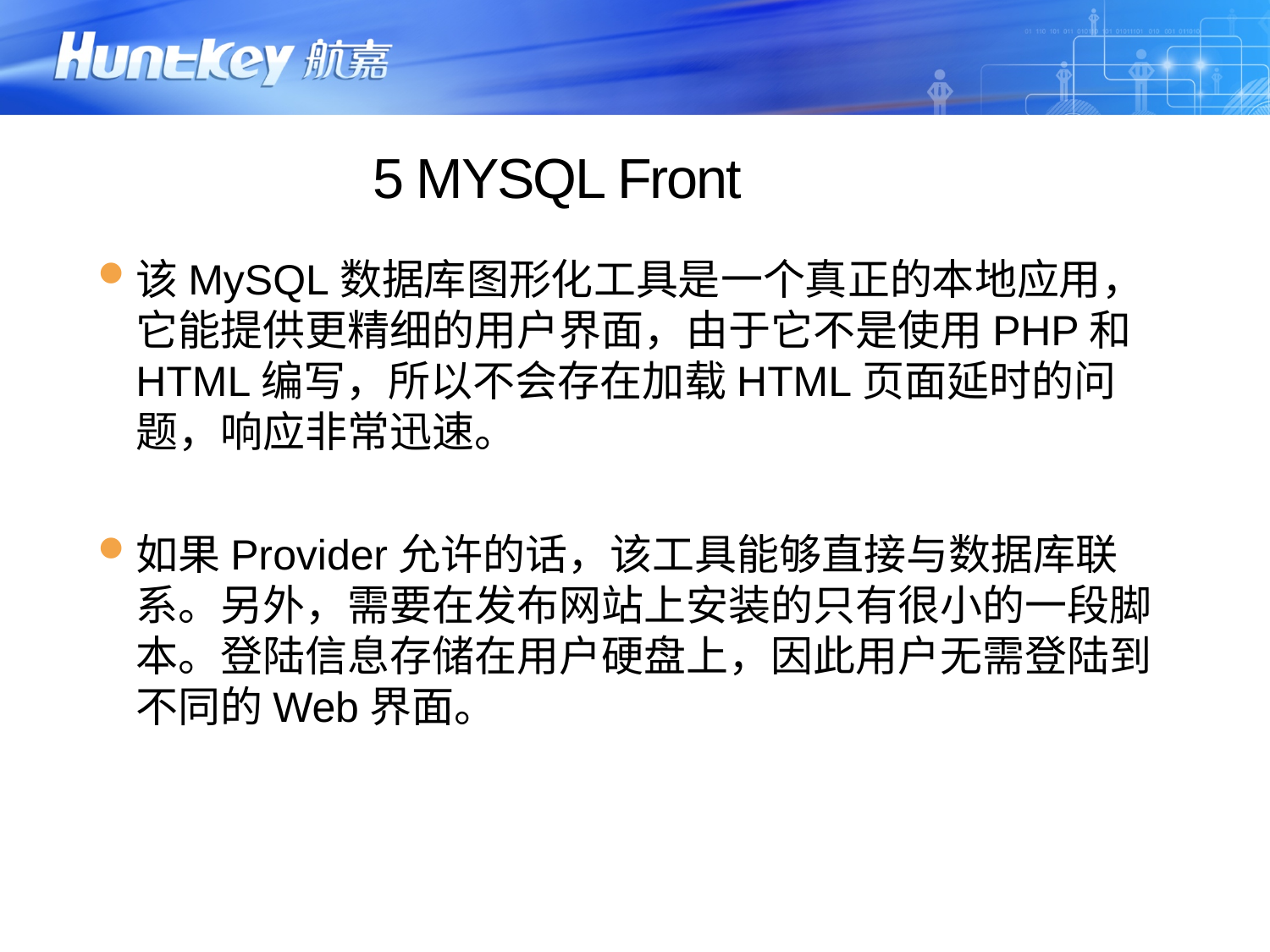

# 5 MYSQL Front
该MySQL数据库图形化工具是一个真正的本地应用，它能提供更精细的用户界面，由于它不是使用PHP和HTML编写，所以不会存在加载HTML页面延时的问题，响应非常迅速。

如果Provider允许的话，该工具能够直接与数据库联系。另外，需要在发布网站上安装的只有很小的一段脚本。登陆信息存储在用户硬盘上，因此用户无需登陆到不同的Web界面。